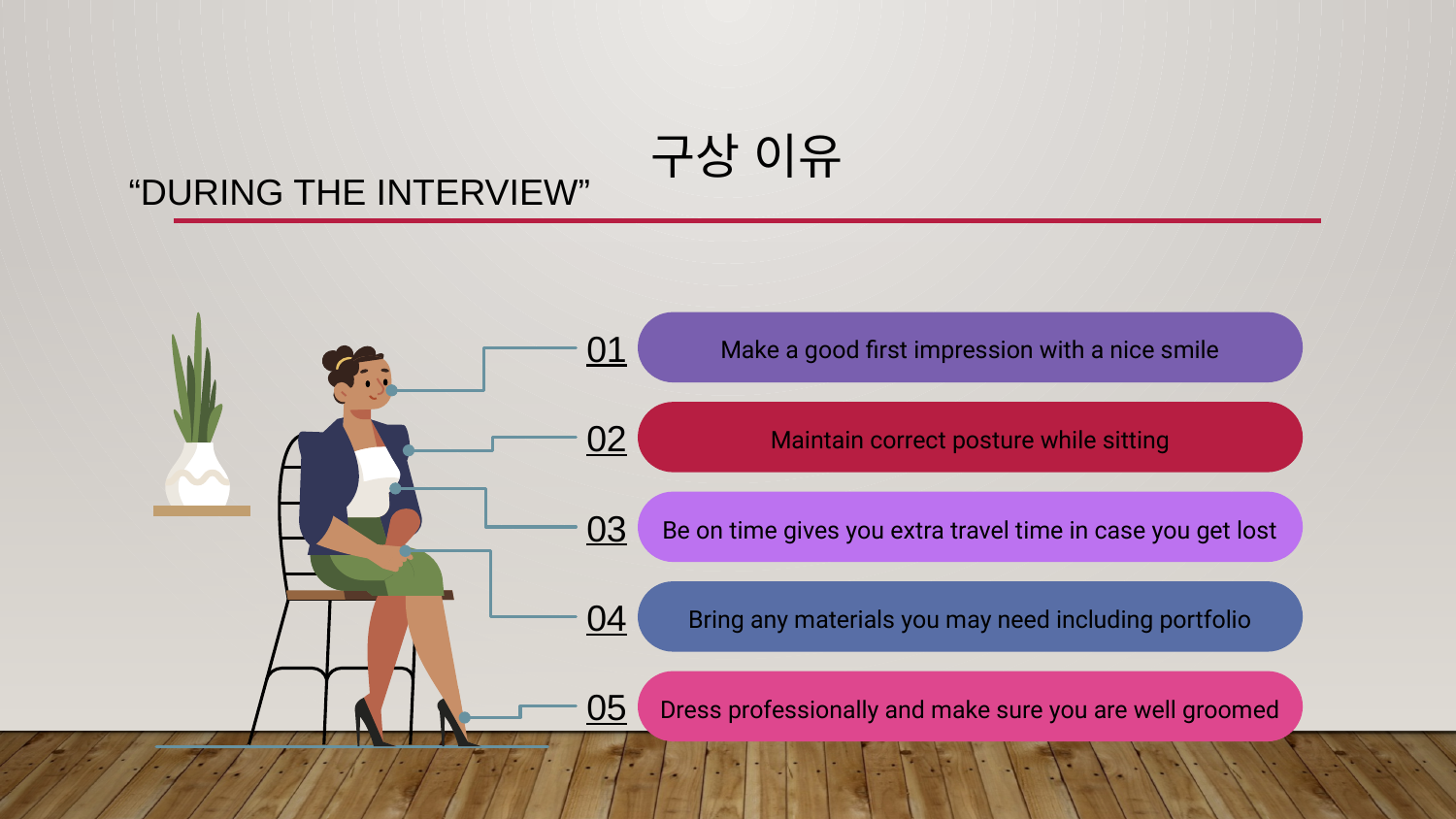

# 구상 이유
“During the interview”
01

Make a good first impression with a nice smile
02
Maintain correct posture while sitting
03
Be on time gives you extra travel time in case you get lost
04
Bring any materials you may need including portfolio
05
Dress professionally and make sure you are well groomed